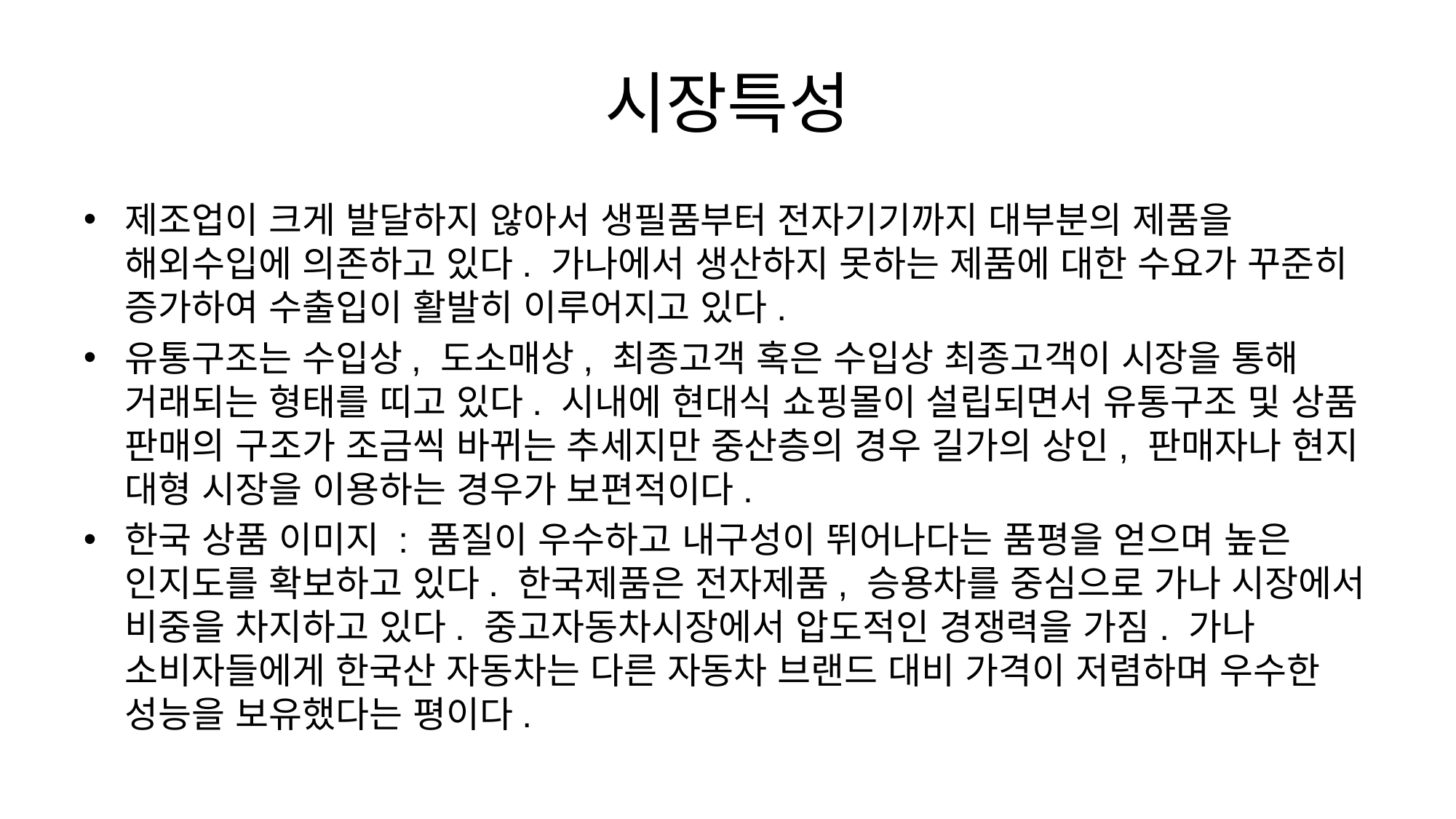

# 시장특성
제조업이 크게 발달하지 않아서 생필품부터 전자기기까지 대부분의 제품을 해외수입에 의존하고 있다. 가나에서 생산하지 못하는 제품에 대한 수요가 꾸준히 증가하여 수출입이 활발히 이루어지고 있다.
유통구조는 수입상, 도소매상, 최종고객 혹은 수입상 최종고객이 시장을 통해 거래되는 형태를 띠고 있다. 시내에 현대식 쇼핑몰이 설립되면서 유통구조 및 상품 판매의 구조가 조금씩 바뀌는 추세지만 중산층의 경우 길가의 상인, 판매자나 현지 대형 시장을 이용하는 경우가 보편적이다.
한국 상품 이미지 : 품질이 우수하고 내구성이 뛰어나다는 품평을 얻으며 높은 인지도를 확보하고 있다. 한국제품은 전자제품, 승용차를 중심으로 가나 시장에서 비중을 차지하고 있다. 중고자동차시장에서 압도적인 경쟁력을 가짐. 가나 소비자들에게 한국산 자동차는 다른 자동차 브랜드 대비 가격이 저렴하며 우수한 성능을 보유했다는 평이다.